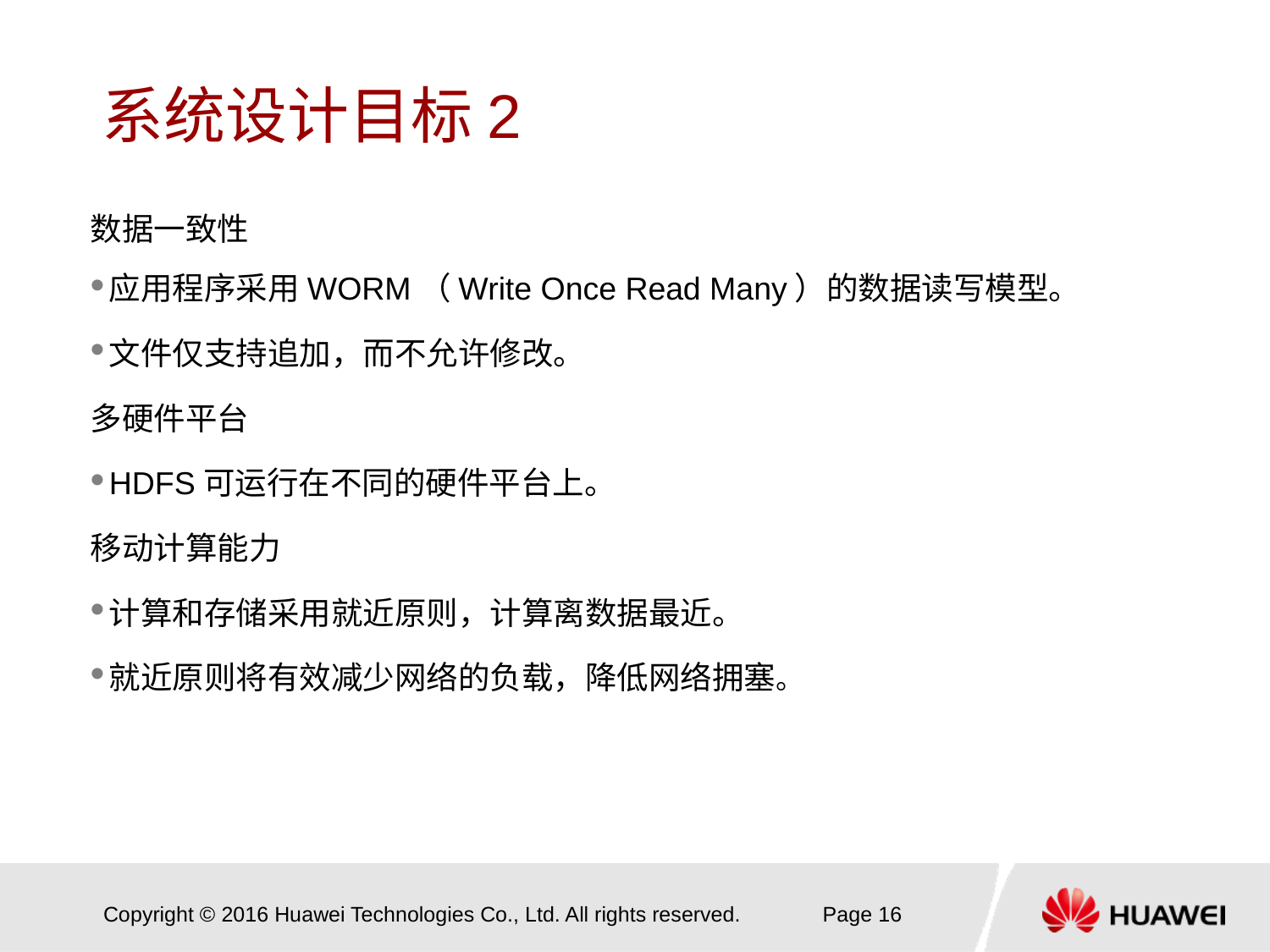

# 系统设计目标2
数据一致性
应用程序采用WORM（Write Once Read Many）的数据读写模型。
文件仅支持追加，而不允许修改。
多硬件平台
HDFS可运行在不同的硬件平台上。
移动计算能力
计算和存储采用就近原则，计算离数据最近。
就近原则将有效减少网络的负载，降低网络拥塞。